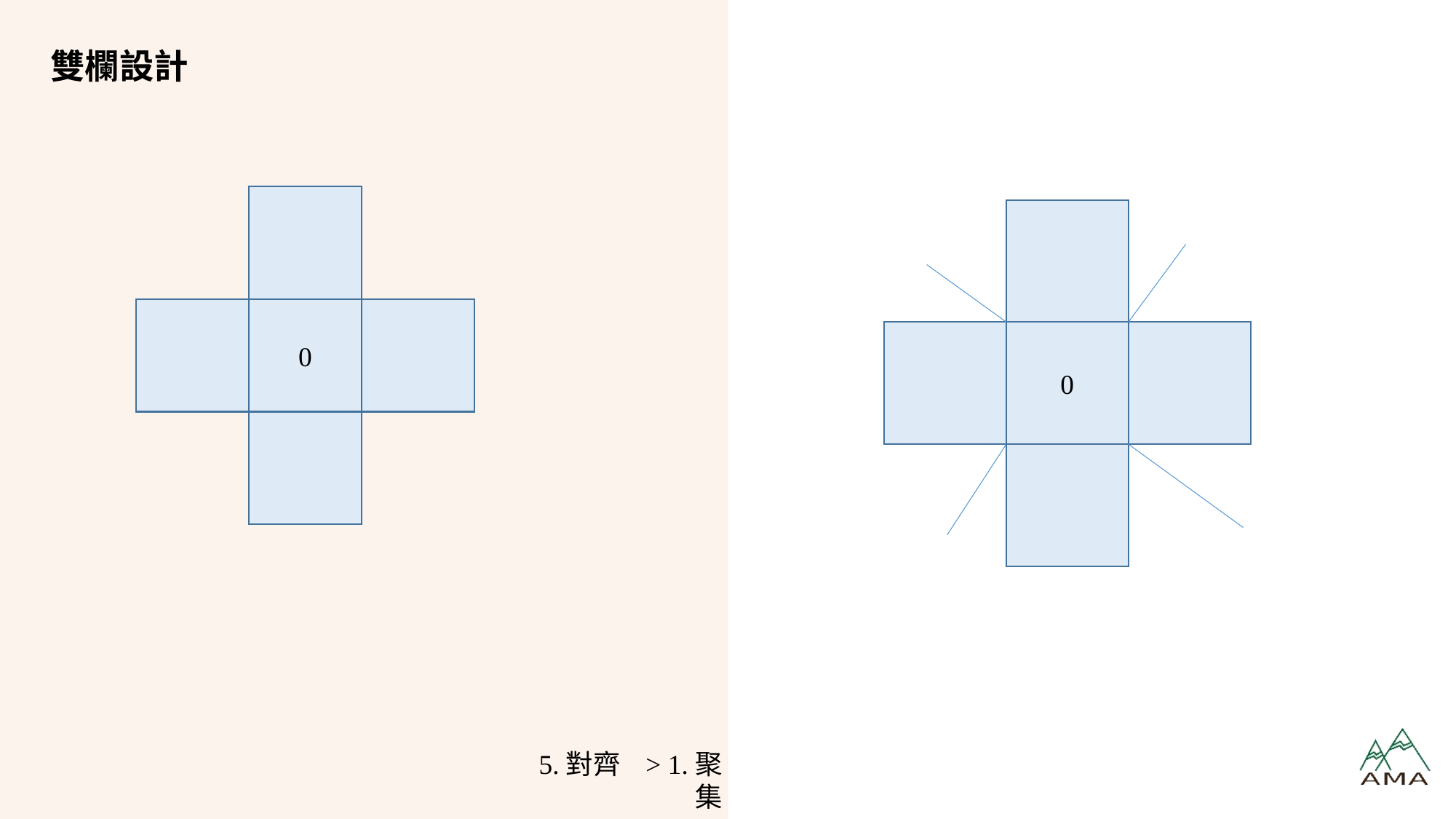

# 雙欄設計

0

0

5.對齊   > 1.聚集